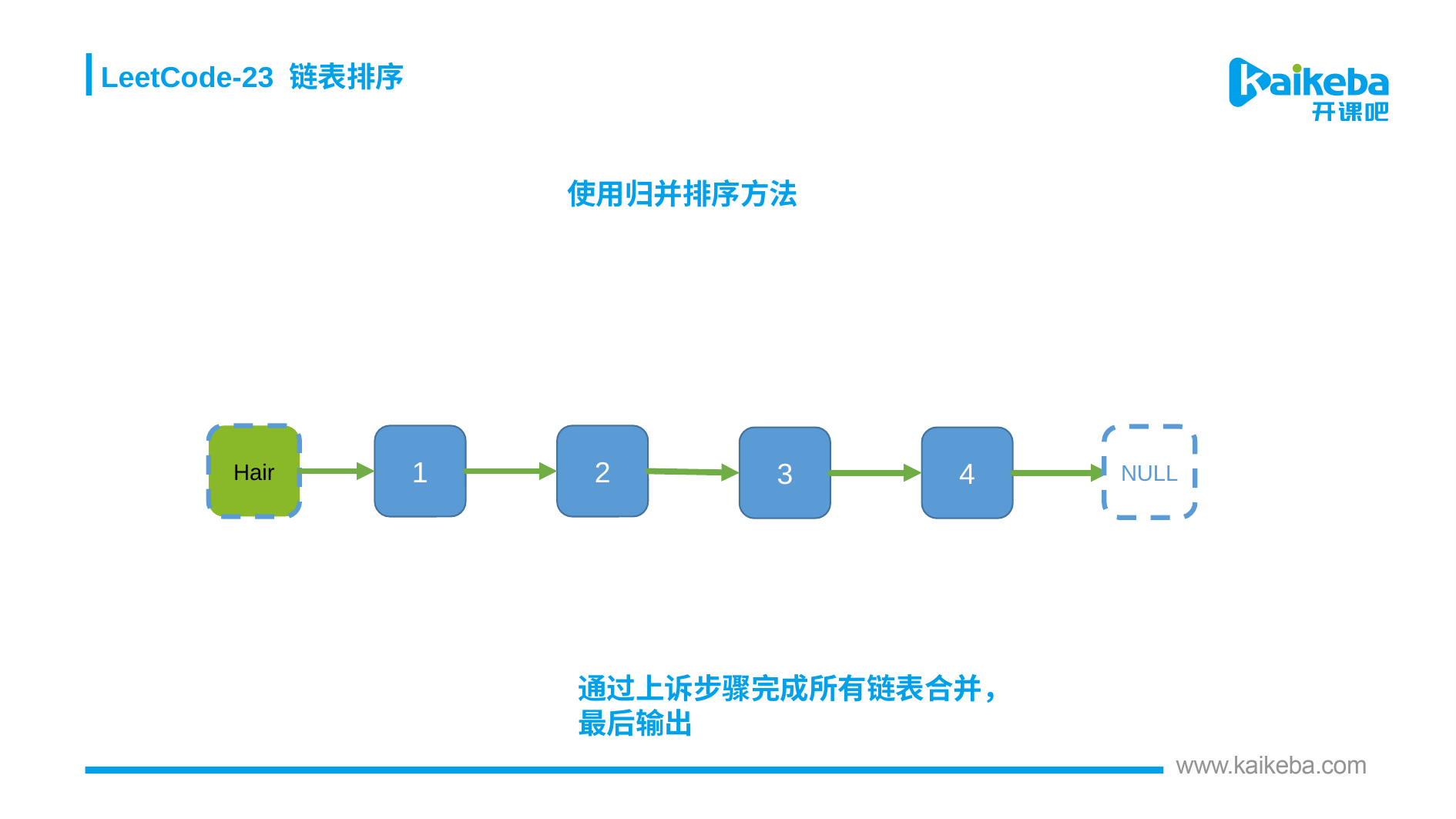

LeetCode-23 链表排序
使用归并排序方法
Hair
1
2
NULL
3
4
通过上诉步骤完成所有链表合并，最后输出